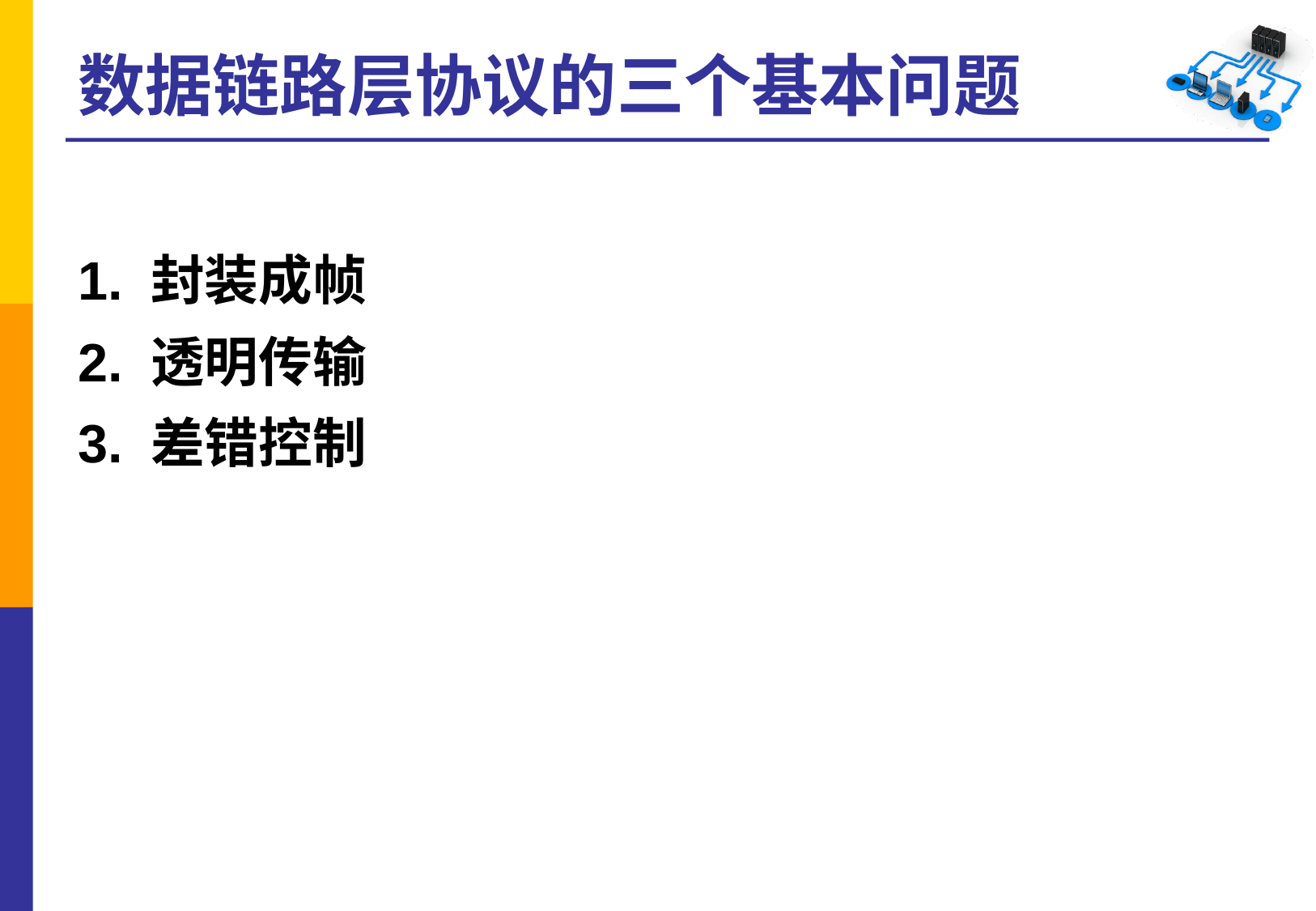

# 数据链路层协议的三个基本问题

1. 封装成帧
2. 透明传输
3. 差错控制